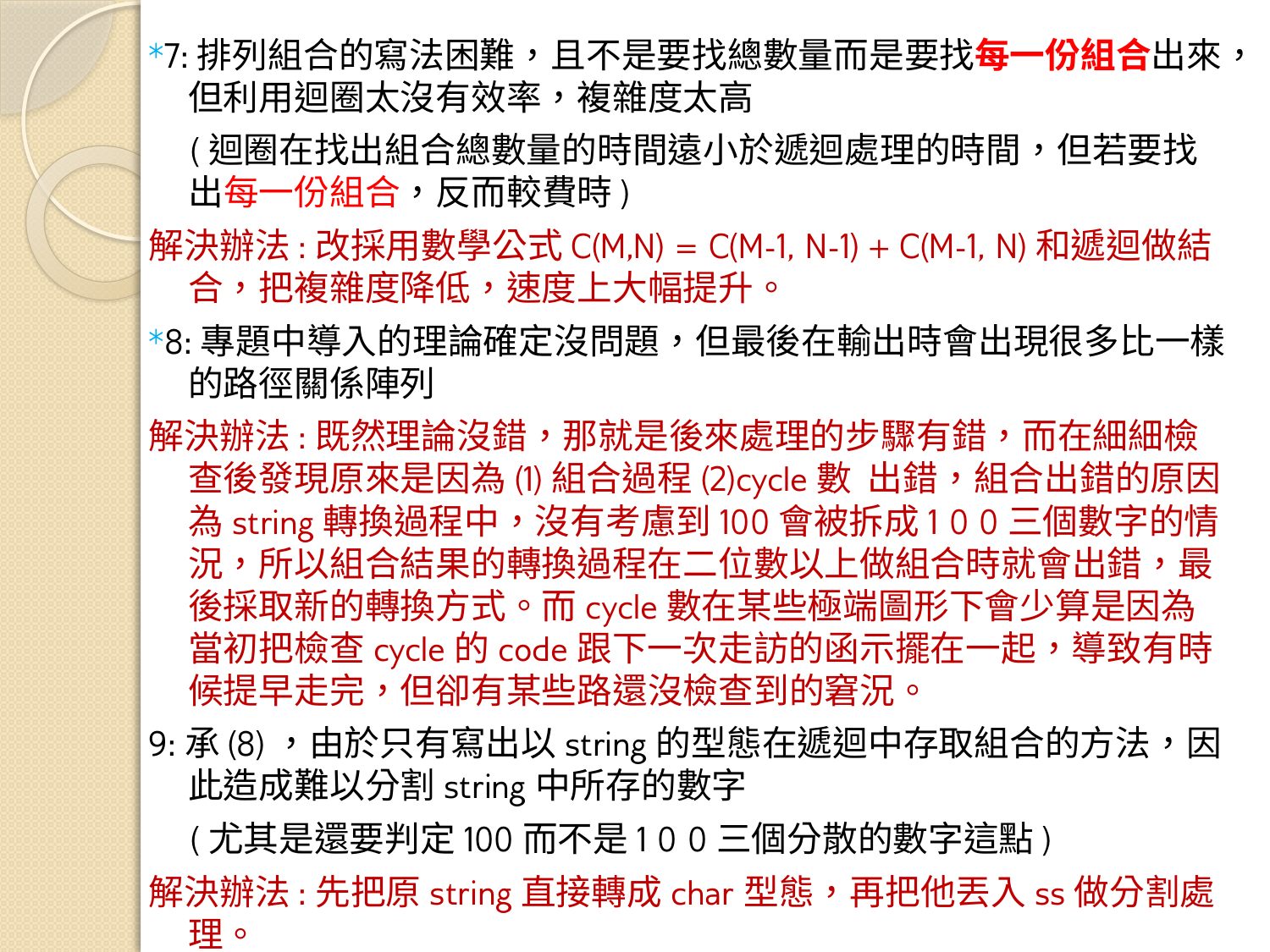

*7:排列組合的寫法困難，且不是要找總數量而是要找每一份組合出來，但利用迴圈太沒有效率，複雜度太高
    (迴圈在找出組合總數量的時間遠小於遞迴處理的時間，但若要找出每一份組合，反而較費時)
解決辦法:改採用數學公式C(M,N) = C(M-1, N-1) + C(M-1, N)和遞迴做結合，把複雜度降低，速度上大幅提升。
*8:專題中導入的理論確定沒問題，但最後在輸出時會出現很多比一樣的路徑關係陣列
解決辦法:既然理論沒錯，那就是後來處理的步驟有錯，而在細細檢查後發現原來是因為(1)組合過程(2)cycle數  出錯，組合出錯的原因為string轉換過程中，沒有考慮到100會被拆成1 0 0三個數字的情況，所以組合結果的轉換過程在二位數以上做組合時就會出錯，最後採取新的轉換方式。而cycle數在某些極端圖形下會少算是因為當初把檢查cycle的code跟下一次走訪的函示擺在一起，導致有時候提早走完，但卻有某些路還沒檢查到的窘況。
9:承(8)，由於只有寫出以string的型態在遞迴中存取組合的方法，因此造成難以分割string中所存的數字
    (尤其是還要判定100而不是1 0 0三個分散的數字這點)
解決辦法:先把原string直接轉成char型態，再把他丟入ss做分割處理。